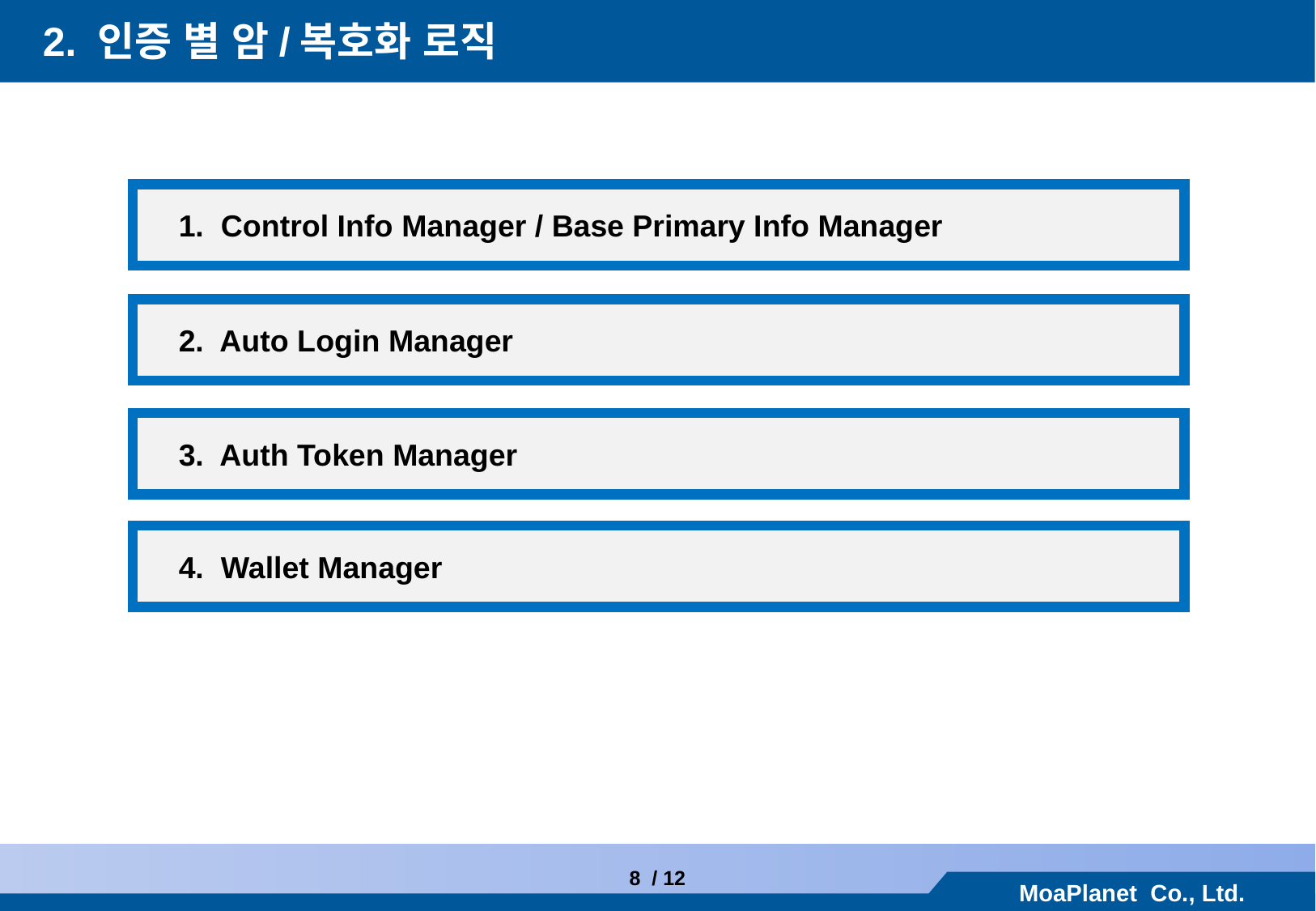

2. 인증 별 암/복호화 로직
    1.  Control Info Manager / Base Primary Info Manager
    2.  Auto Login Manager
    3.  Auth Token Manager
    4.  Wallet Manager
8  / 12